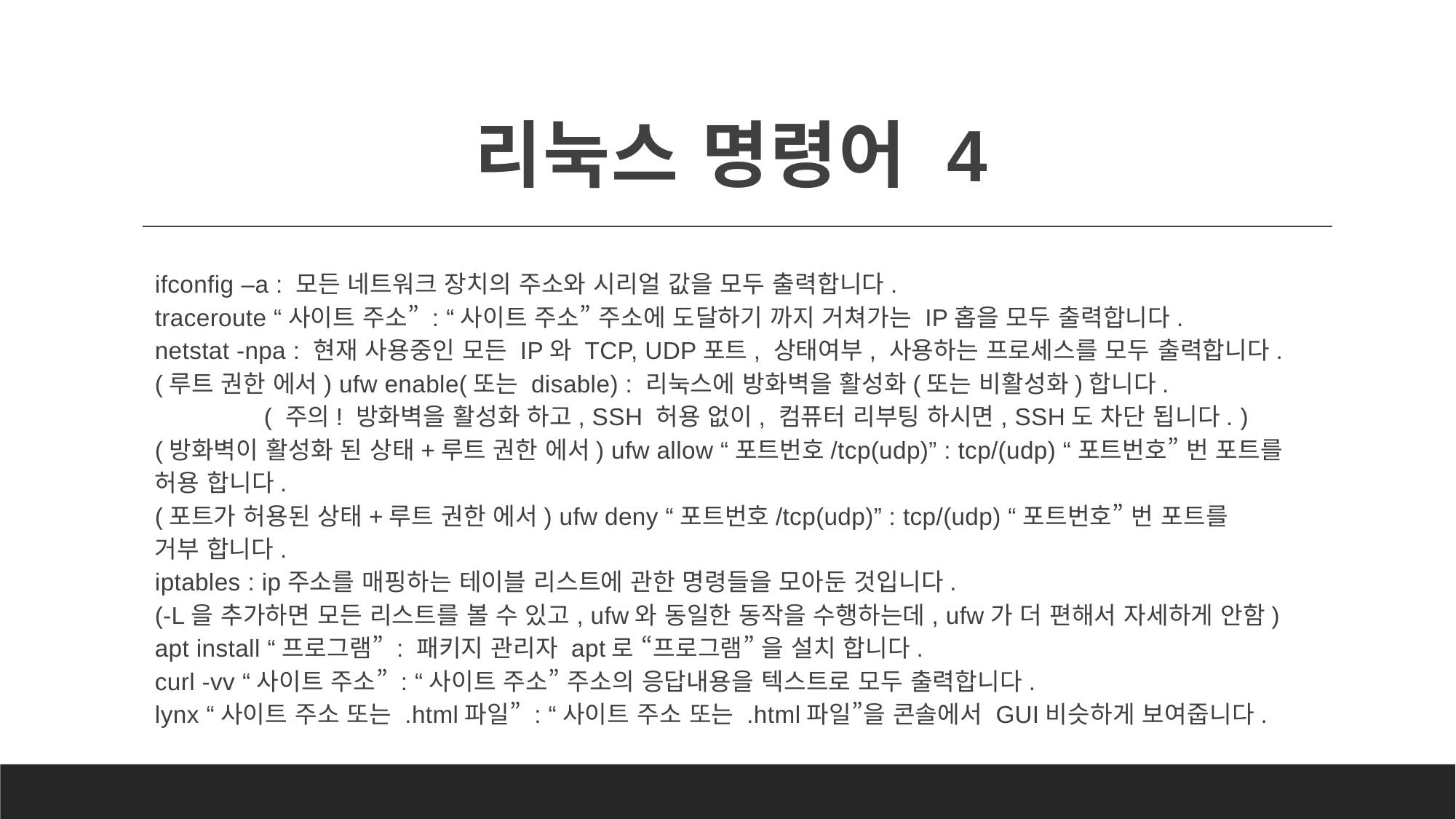

# 리눅스 명령어 4
ifconfig –a : 모든 네트워크 장치의 주소와 시리얼 값을 모두 출력합니다.
traceroute “사이트 주소” : “사이트 주소” 주소에 도달하기 까지 거쳐가는 IP홉을 모두 출력합니다.
netstat -npa : 현재 사용중인 모든 IP와 TCP, UDP포트, 상태여부, 사용하는 프로세스를 모두 출력합니다.
(루트 권한 에서) ufw enable(또는 disable) : 리눅스에 방화벽을 활성화(또는 비활성화)합니다.
	( 주의! 방화벽을 활성화 하고, SSH 허용 없이, 컴퓨터 리부팅 하시면, SSH도 차단 됩니다. )
(방화벽이 활성화 된 상태+루트 권한 에서) ufw allow “포트번호/tcp(udp)” : tcp/(udp) “포트번호” 번 포트를
허용 합니다.
(포트가 허용된 상태+루트 권한 에서) ufw deny “포트번호/tcp(udp)” : tcp/(udp) “포트번호” 번 포트를
거부 합니다.
iptables : ip주소를 매핑하는 테이블 리스트에 관한 명령들을 모아둔 것입니다.
(-L을 추가하면 모든 리스트를 볼 수 있고, ufw와 동일한 동작을 수행하는데, ufw가 더 편해서 자세하게 안함)
apt install “프로그램” : 패키지 관리자 apt로 “프로그램” 을 설치 합니다.
curl -vv “사이트 주소” : “사이트 주소” 주소의 응답내용을 텍스트로 모두 출력합니다.
lynx “사이트 주소 또는 .html파일” : “사이트 주소 또는 .html파일”을 콘솔에서 GUI비슷하게 보여줍니다.